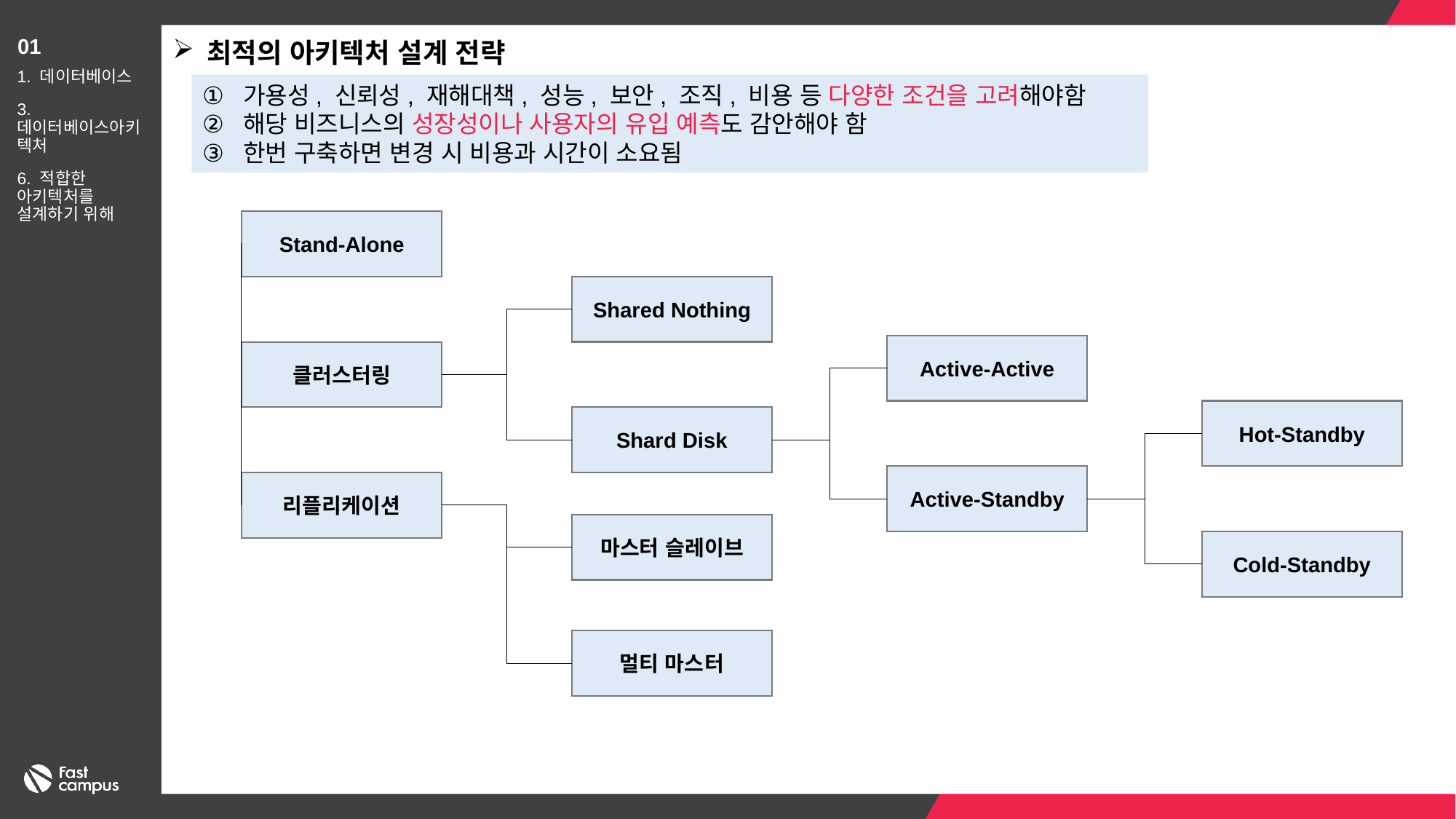

01
최적의 아키텍처 설계 전략
1. 데이터베이스
3. 데이터베이스아키텍처
6. 적합한 아키텍처를  설계하기 위해
가용성, 신뢰성, 재해대책, 성능, 보안, 조직, 비용 등 다양한 조건을 고려해야함
해당 비즈니스의 성장성이나 사용자의 유입 예측도 감안해야 함
한번 구축하면 변경 시 비용과 시간이 소요됨
Stand-Alone
Shared Nothing
Active-Active
클러스터링
Hot-Standby
Shard Disk
Active-Standby
리플리케이션
마스터 슬레이브
Cold-Standby
멀티 마스터